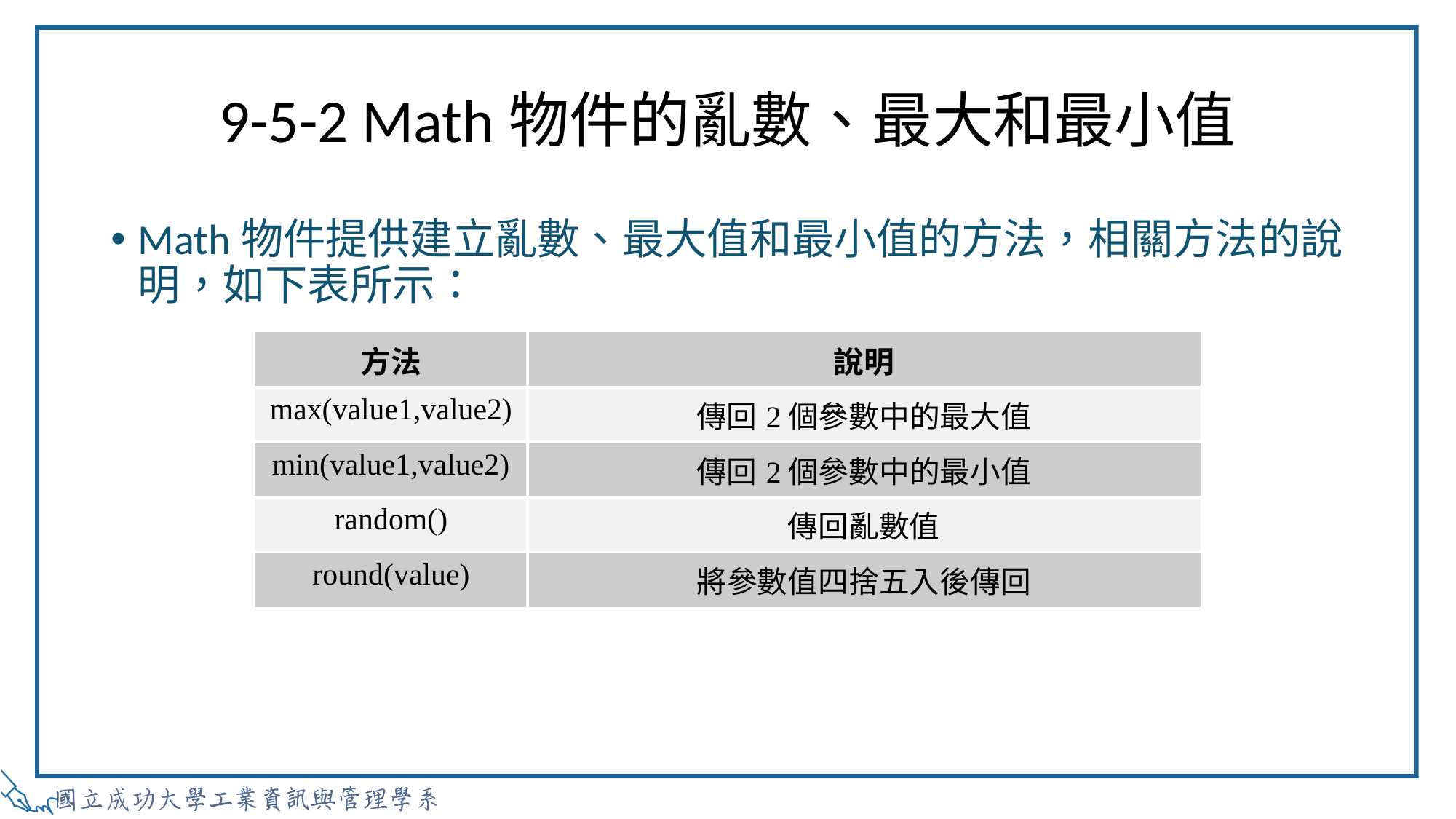

# 9-5-2 Math物件的亂數、最大和最小值
Math物件提供建立亂數、最大值和最小值的方法，相關方法的說明，如下表所示：

| 方法 | 說明 |
| --- | --- |
| max(value1,value2) | 傳回2個參數中的最大值 |
| min(value1,value2) | 傳回2個參數中的最小值 |
| random() | 傳回亂數值 |
| round(value) | 將參數值四捨五入後傳回 |